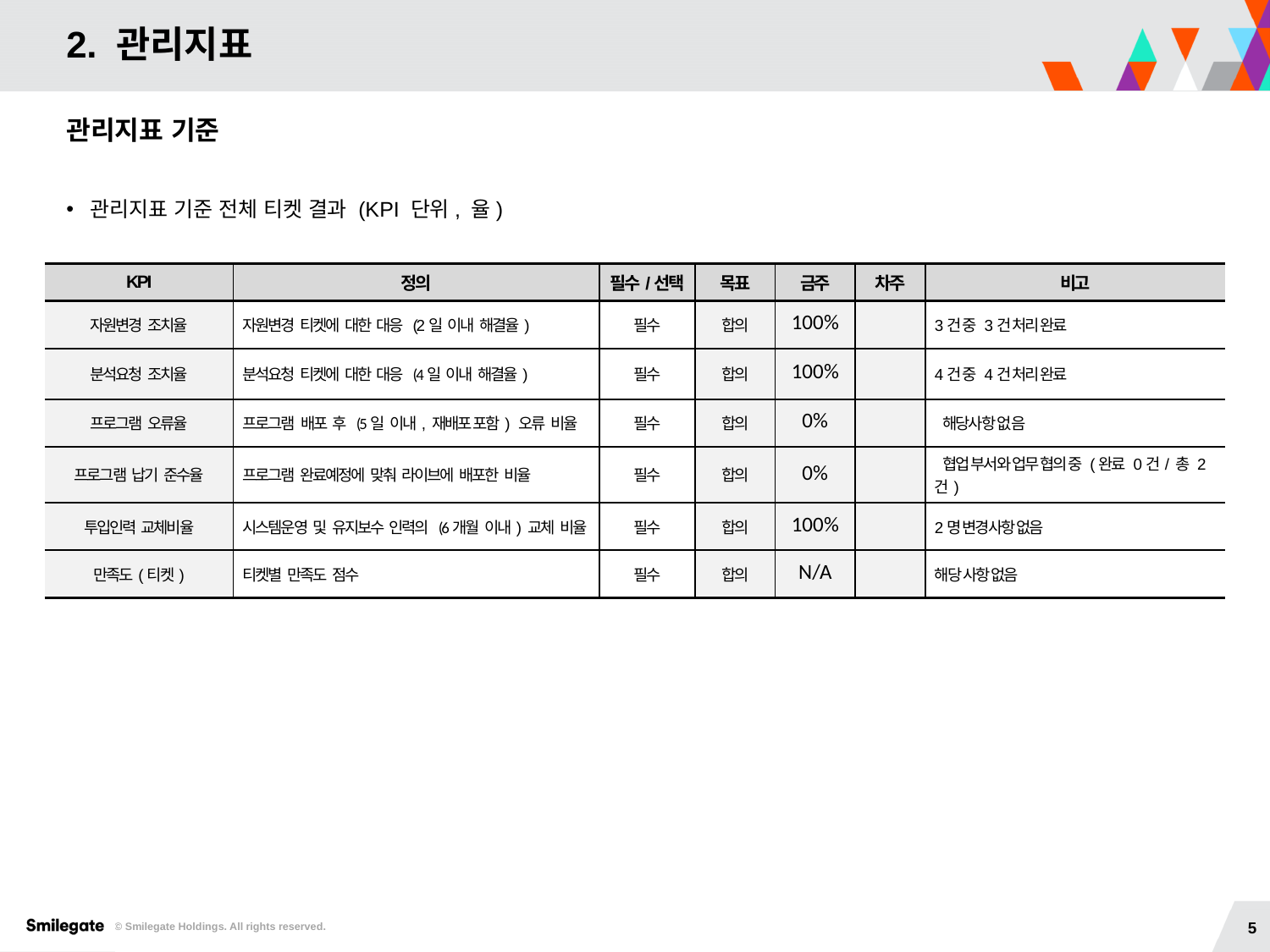

# 2. 관리지표
관리지표 기준

관리지표 기준 전체 티켓 결과 (KPI 단위, 율)

| KPI | 정의 | 필수/선택 | 목표 | 금주 | 차주 | 비고 |
| --- | --- | --- | --- | --- | --- | --- |
| 자원변경 조치율 | 자원변경 티켓에 대한 대응 (2일 이내 해결율) | 필수 | 합의 | 100% |  | 3건 중 3건 처리 완료 |
| 분석요청 조치율 | 분석요청 티켓에 대한 대응 (4일 이내 해결율) | 필수 | 합의 | 100% |  | 4건 중 4건 처리 완료 |
| 프로그램 오류율 | 프로그램 배포 후 (5일 이내, 재배포 포함) 오류 비율 | 필수 | 합의 | 0% |  | 해당사항 없음 |
| 프로그램 납기 준수율 | 프로그램 완료예정에 맞춰 라이브에 배포한 비율 | 필수 | 합의 | 0% |  | 협업 부서와 업무 협의 중 (완료 0건/ 총 2건) |
| 투입인력 교체비율 | 시스템운영 및 유지보수 인력의 (6개월 이내) 교체 비율 | 필수 | 합의 | 100% |  | 2명 변경사항 없음 |
| 만족도(티켓) | 티켓별 만족도 점수 | 필수 | 합의 | N/A |  | 해당 사항 없음 |
5